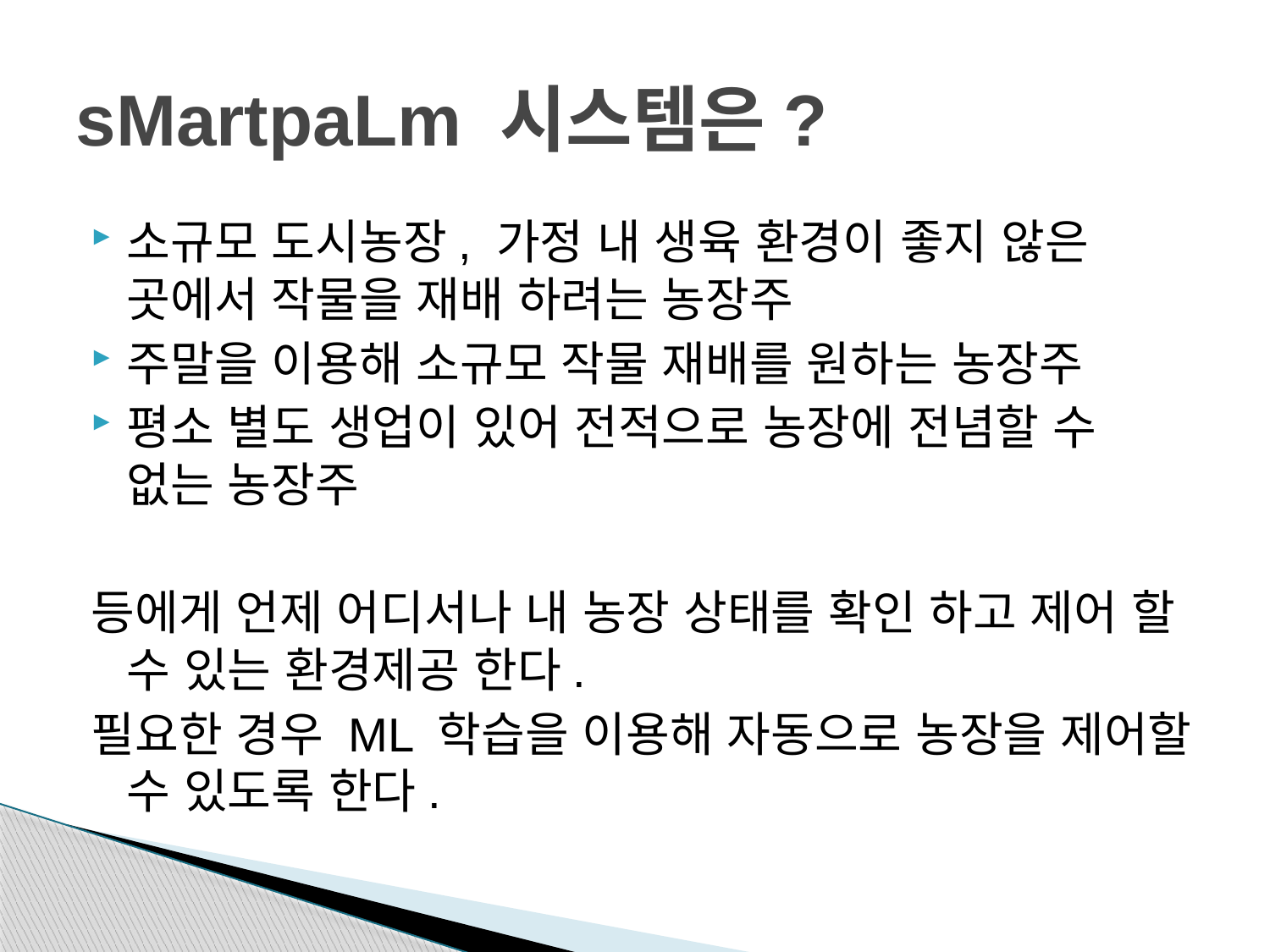

# sMartpaLm 시스템은?
소규모 도시농장, 가정 내 생육 환경이 좋지 않은 곳에서 작물을 재배 하려는 농장주
주말을 이용해 소규모 작물 재배를 원하는 농장주
평소 별도 생업이 있어 전적으로 농장에 전념할 수 없는 농장주

등에게 언제 어디서나 내 농장 상태를 확인 하고 제어 할 수 있는 환경제공 한다.
필요한 경우 ML 학습을 이용해 자동으로 농장을 제어할 수 있도록 한다.